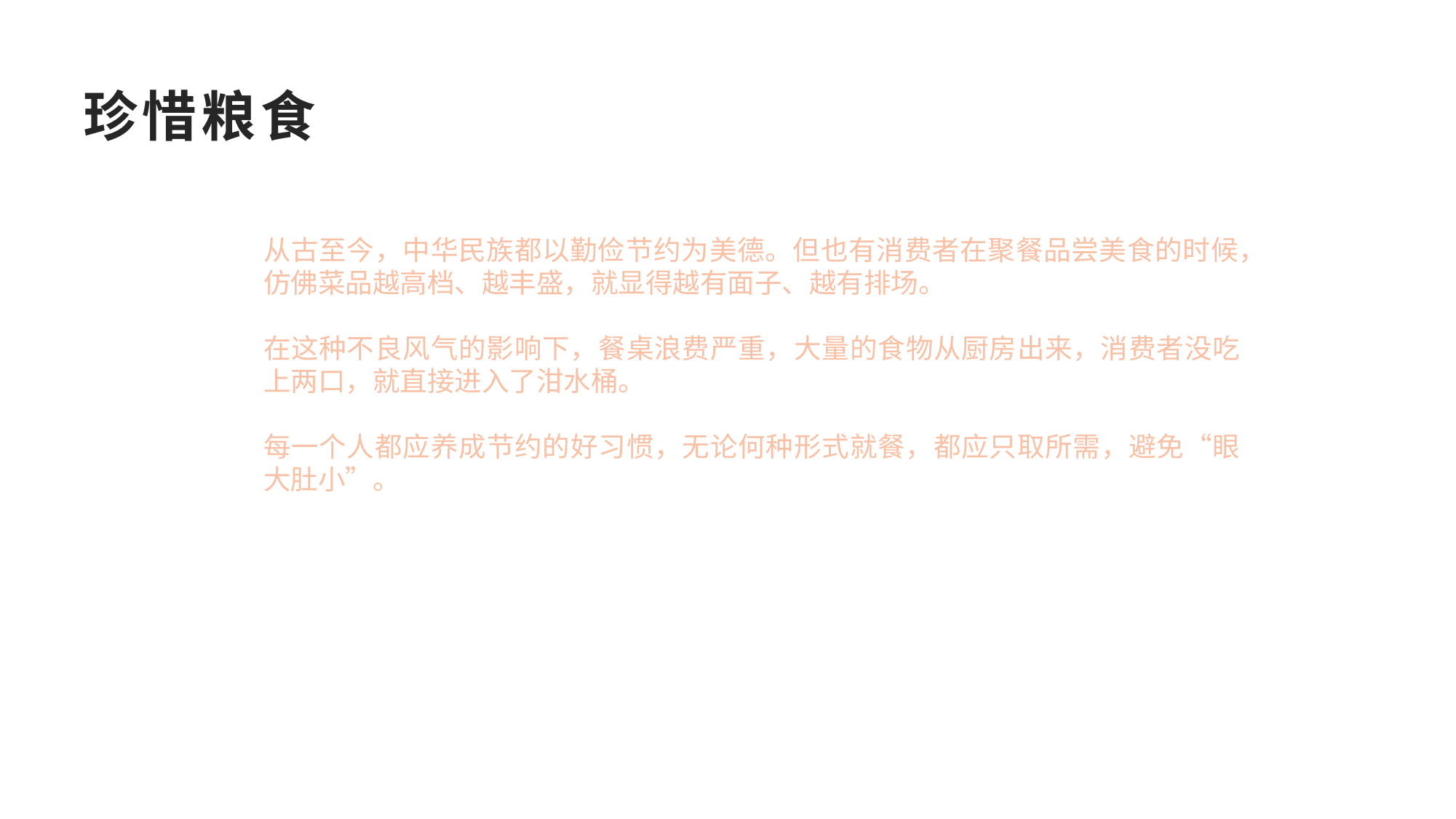

# 珍惜粮食
从古至今，中华民族都以勤俭节约为美德。但也有消费者在聚餐品尝美食的时候，仿佛菜品越高档、越丰盛，就显得越有面子、越有排场。

在这种不良风气的影响下，餐桌浪费严重，大量的食物从厨房出来，消费者没吃上两口，就直接进入了泔水桶。

每一个人都应养成节约的好习惯，无论何种形式就餐，都应只取所需，避免“眼大肚小”。